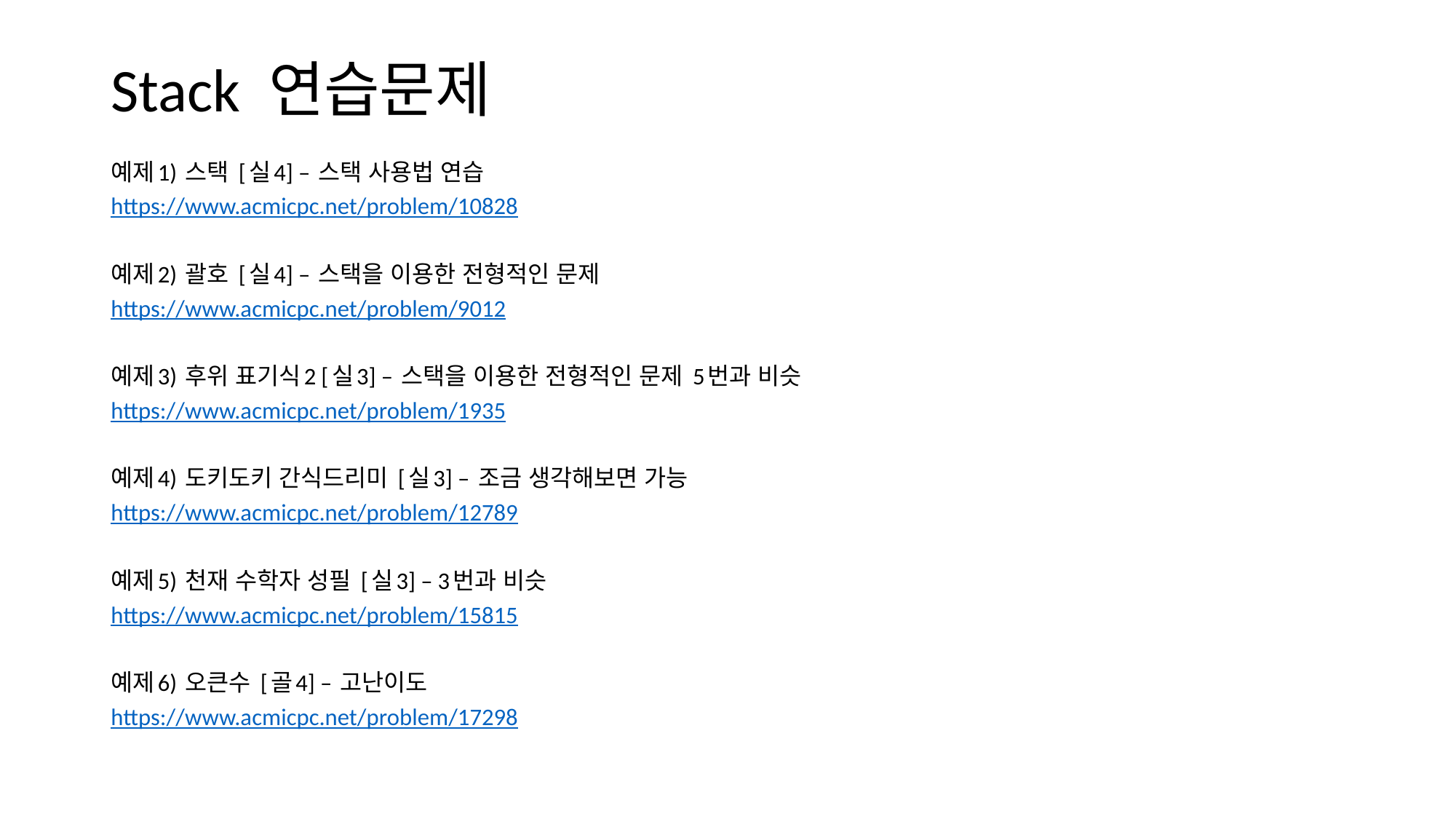

# Stack 연습문제
예제1) 스택 [실4] – 스택 사용법 연습
https://www.acmicpc.net/problem/10828

예제2) 괄호 [실4] – 스택을 이용한 전형적인 문제
https://www.acmicpc.net/problem/9012

예제3) 후위 표기식2 [실3] – 스택을 이용한 전형적인 문제 5번과 비슷
https://www.acmicpc.net/problem/1935

예제4) 도키도키 간식드리미 [실3] – 조금 생각해보면 가능
https://www.acmicpc.net/problem/12789

예제5) 천재 수학자 성필 [실3] – 3번과 비슷
https://www.acmicpc.net/problem/15815

예제6) 오큰수 [골4] – 고난이도
https://www.acmicpc.net/problem/17298